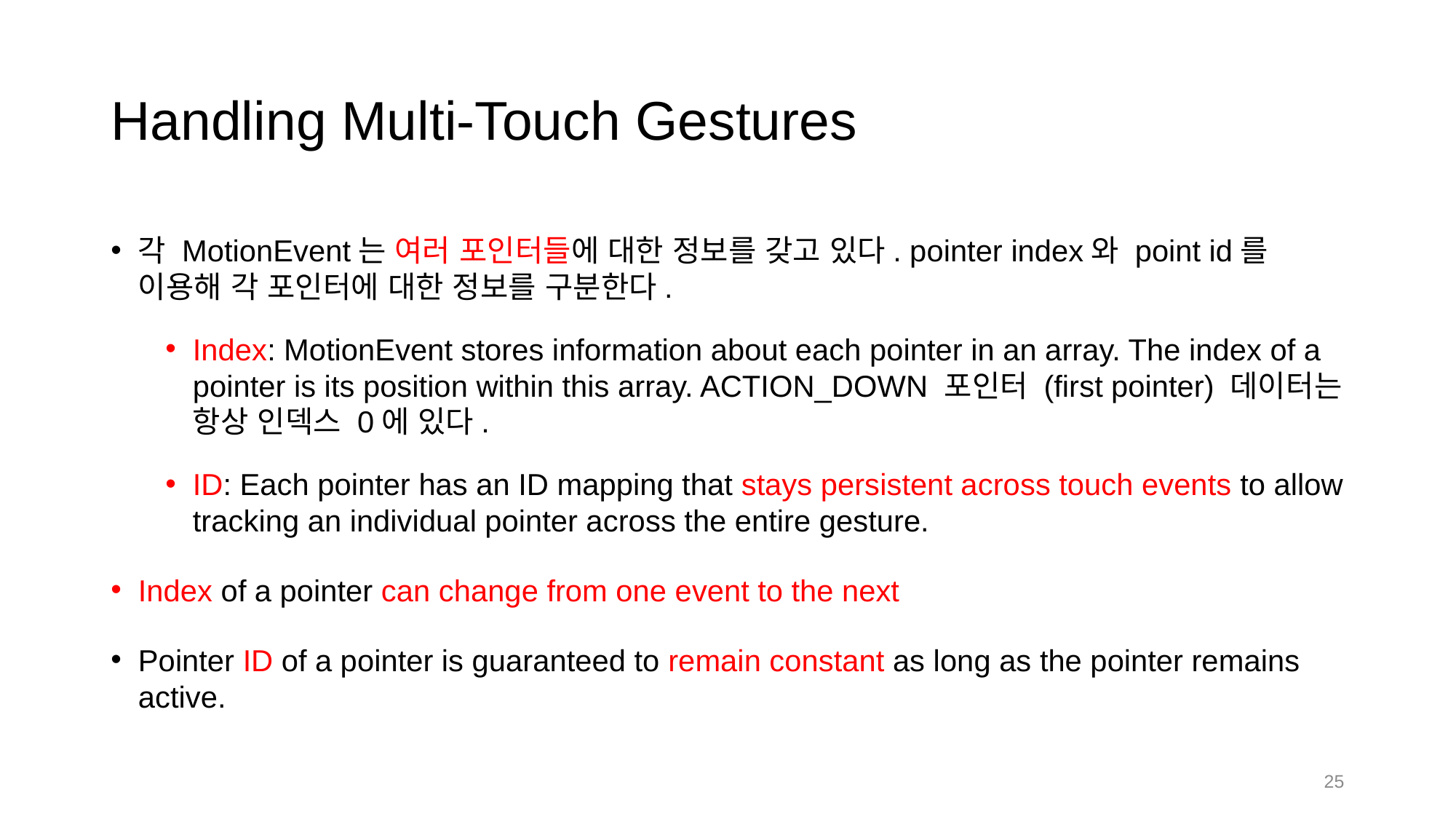

# Handling Multi-Touch Gestures
각 MotionEvent는 여러 포인터들에 대한 정보를 갖고 있다. pointer index와 point id를 이용해 각 포인터에 대한 정보를 구분한다.
Index: MotionEvent stores information about each pointer in an array. The index of a pointer is its position within this array. ACTION_DOWN 포인터 (first pointer) 데이터는 항상 인덱스 0에 있다.
ID: Each pointer has an ID mapping that stays persistent across touch events to allow tracking an individual pointer across the entire gesture.
Index of a pointer can change from one event to the next
Pointer ID of a pointer is guaranteed to remain constant as long as the pointer remains active.
25